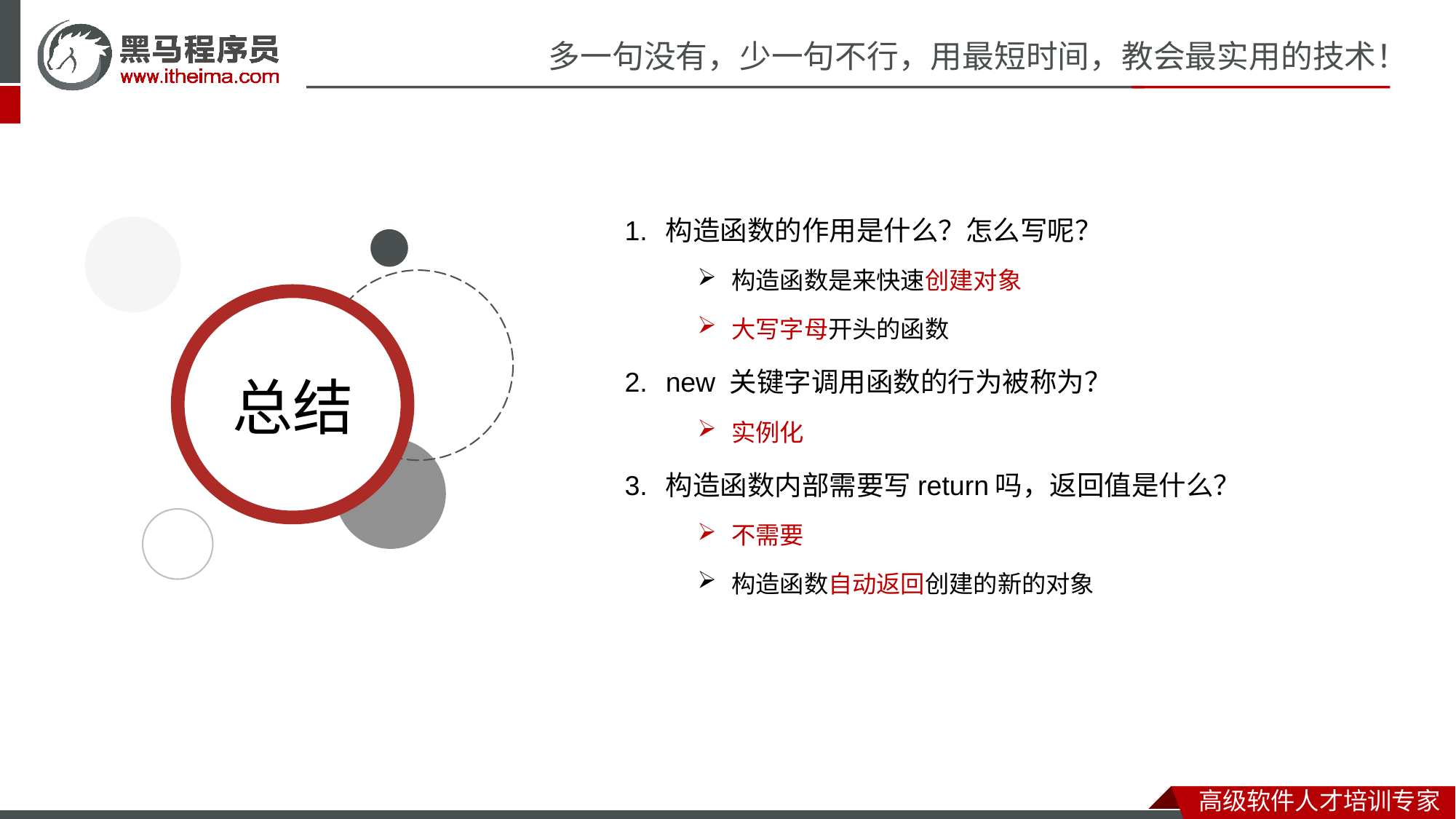

构造函数的作用是什么？怎么写呢？
构造函数是来快速创建对象
大写字母开头的函数
new 关键字调用函数的行为被称为？
实例化
构造函数内部需要写return吗，返回值是什么？
不需要
构造函数自动返回创建的新的对象